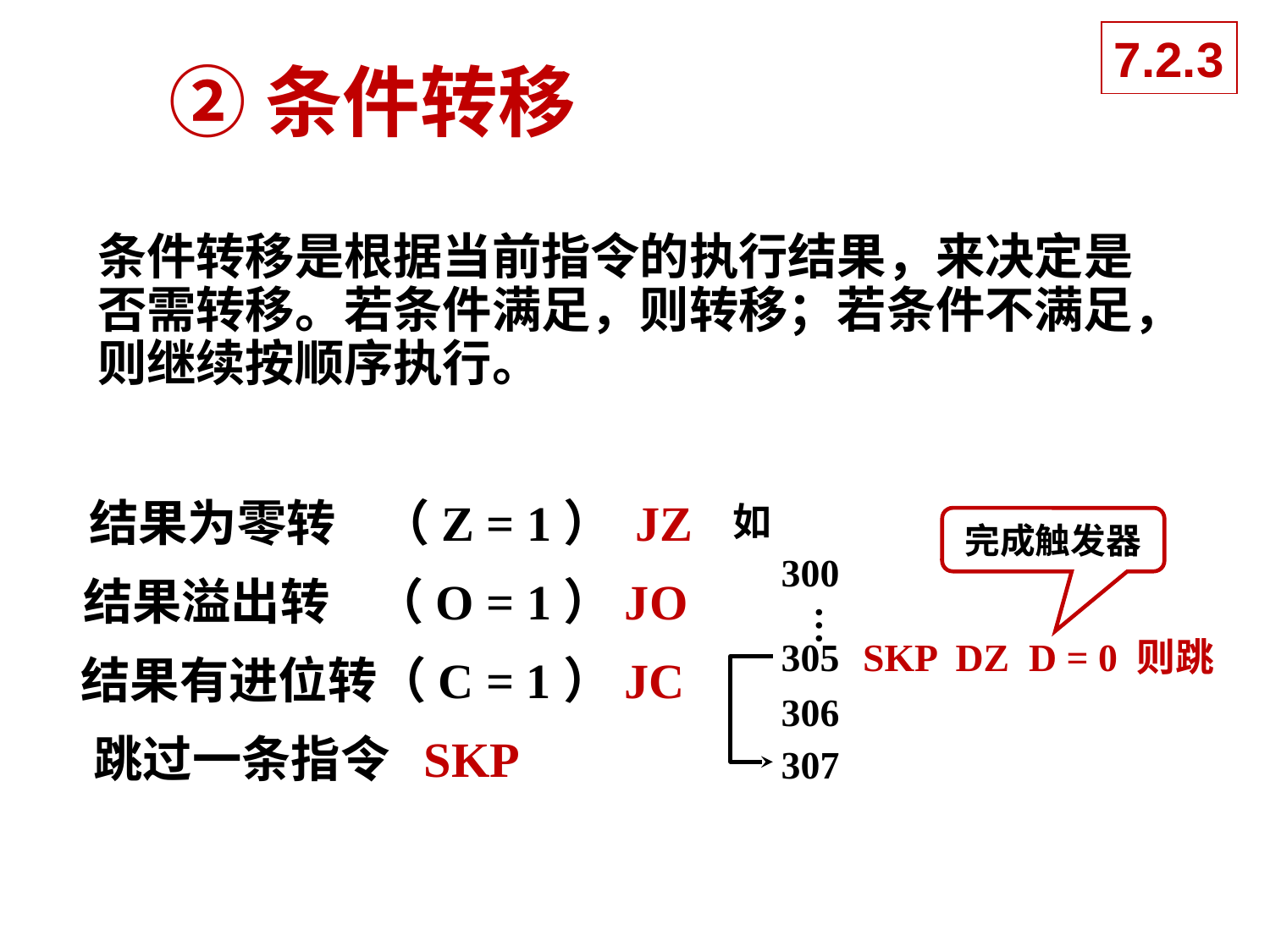

7.2.3
# ②条件转移
条件转移是根据当前指令的执行结果，来决定是否需转移。若条件满足，则转移；若条件不满足，则继续按顺序执行。
结果为零转    （Z = 1）  JZ
如
完成触发器
300
…
305
SKP  DZ  D = 0 则跳
306
307

结果溢出转    （O = 1）JO
结果有进位转（C = 1）JC
跳过一条指令  SKP